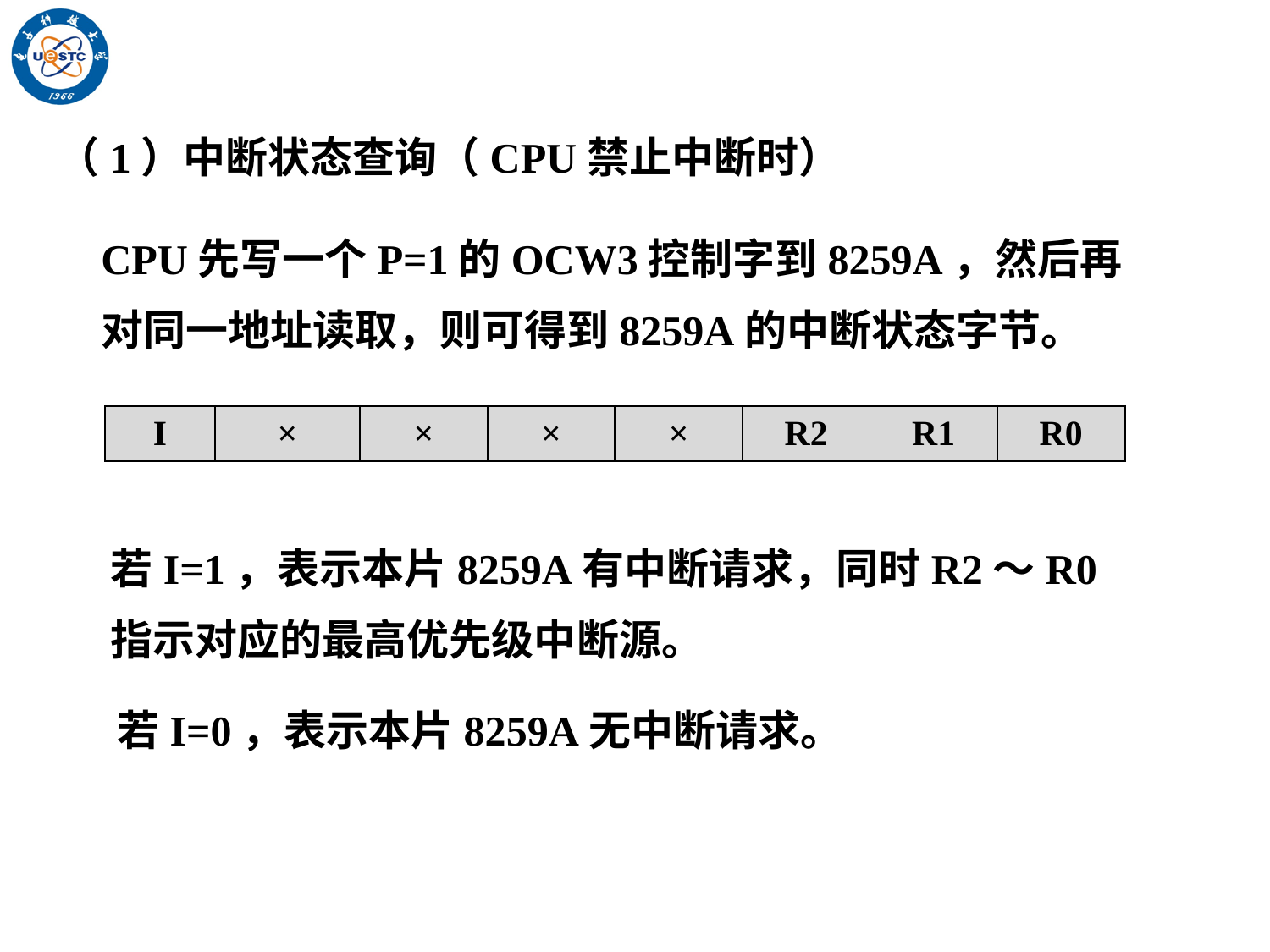

（1）中断状态查询（CPU禁止中断时）
CPU先写一个P=1的OCW3控制字到8259A，然后再对同一地址读取，则可得到8259A的中断状态字节。
| I | × | × | × | × | R2 | R1 | R0 |
| --- | --- | --- | --- | --- | --- | --- | --- |
若I=1，表示本片8259A有中断请求，同时R2～R0指示对应的最高优先级中断源。
若I=0，表示本片8259A无中断请求。